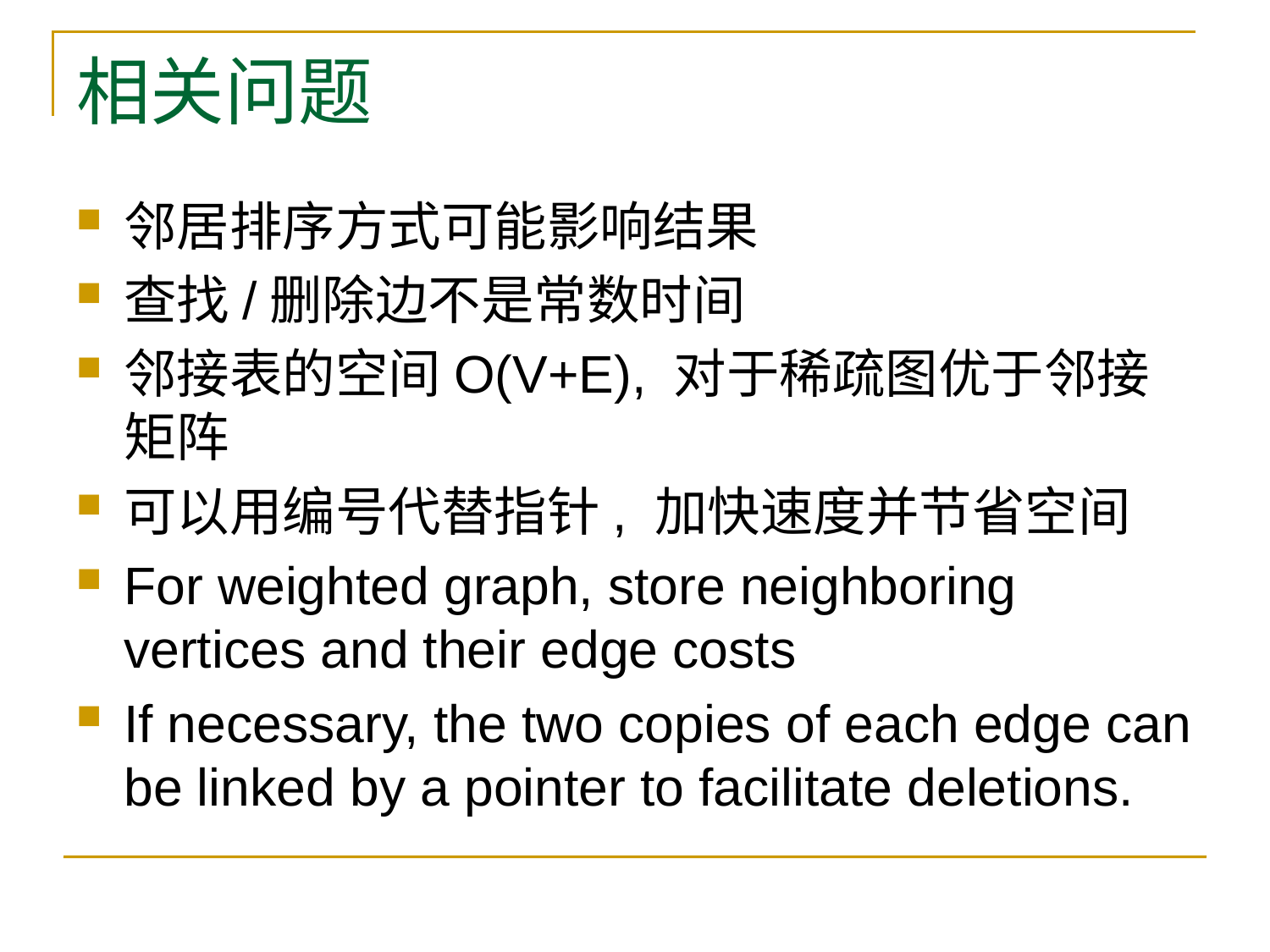

# 相关问题
邻居排序方式可能影响结果
查找/删除边不是常数时间
邻接表的空间O(V+E), 对于稀疏图优于邻接矩阵
可以用编号代替指针, 加快速度并节省空间
For weighted graph, store neighboring vertices and their edge costs
If necessary, the two copies of each edge can be linked by a pointer to facilitate deletions.